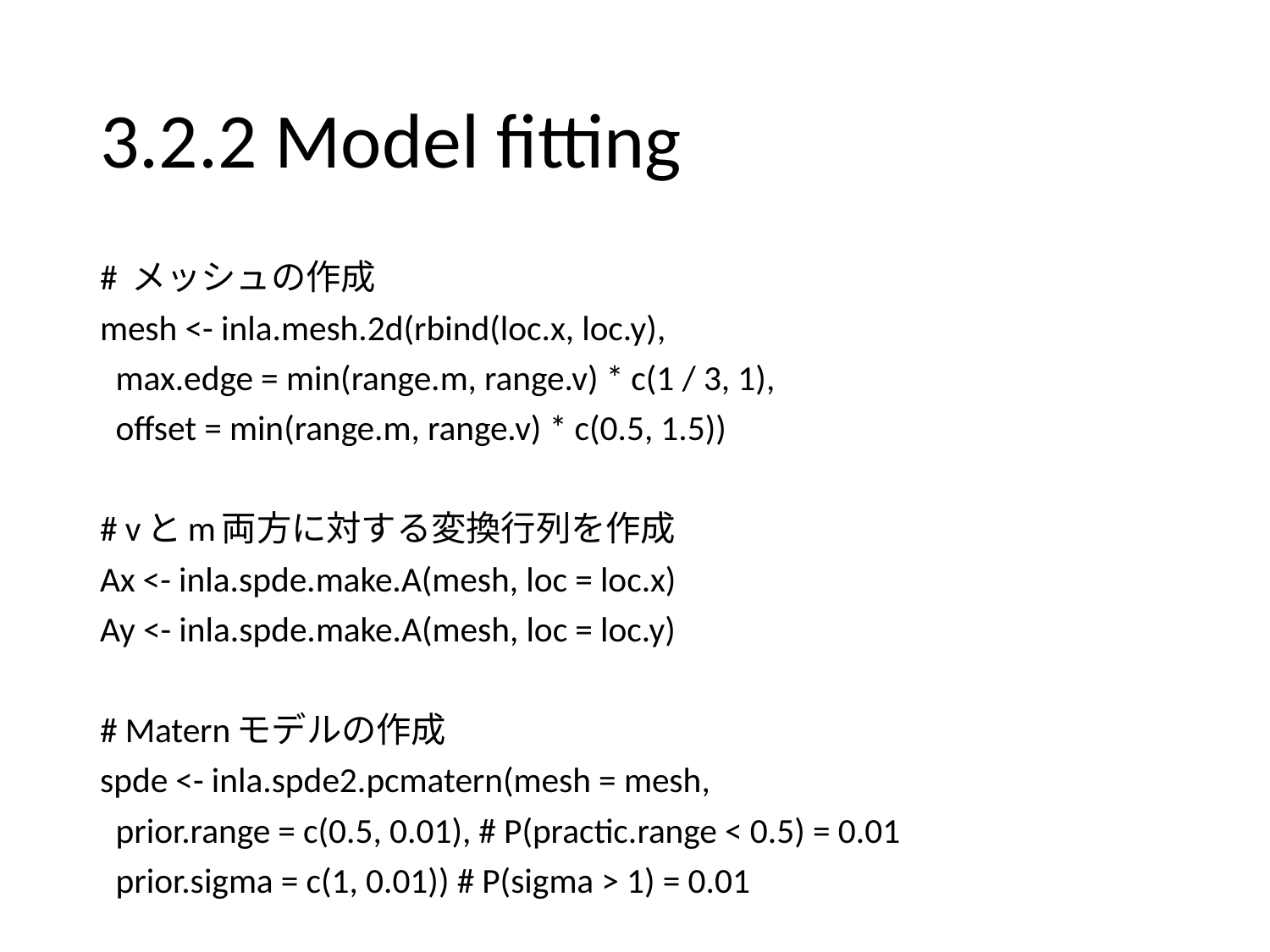

# 3.2.2 Model fitting
# メッシュの作成
mesh <- inla.mesh.2d(rbind(loc.x, loc.y),
  max.edge = min(range.m, range.v) * c(1 / 3, 1),
  offset = min(range.m, range.v) * c(0.5, 1.5))

# vとm両方に対する変換行列を作成
Ax <- inla.spde.make.A(mesh, loc = loc.x)
Ay <- inla.spde.make.A(mesh, loc = loc.y)

# Maternモデルの作成
spde <- inla.spde2.pcmatern(mesh = mesh,
  prior.range = c(0.5, 0.01), # P(practic.range < 0.5) = 0.01
  prior.sigma = c(1, 0.01)) # P(sigma > 1) = 0.01